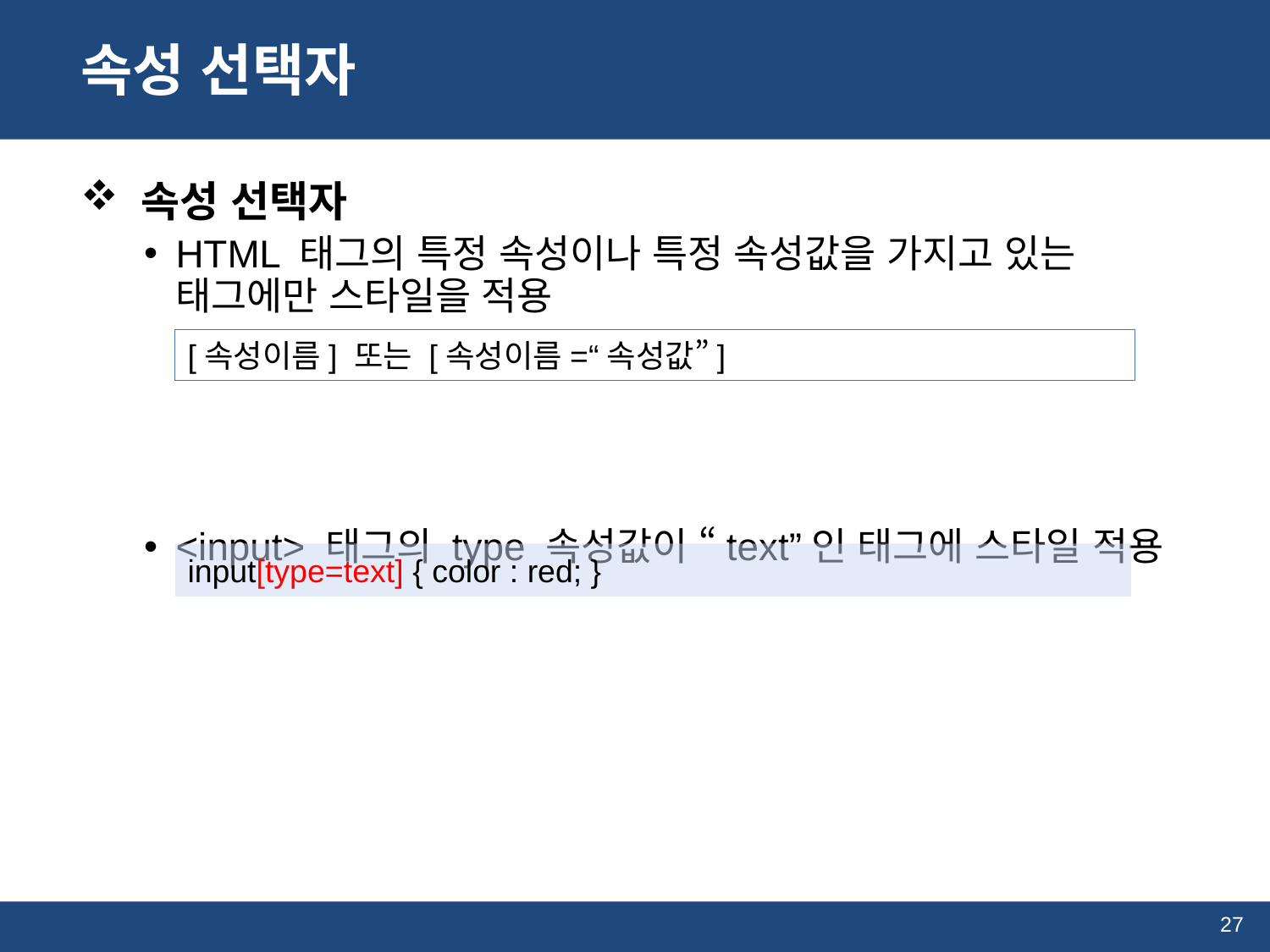

# 속성 선택자
 속성 선택자
HTML 태그의 특정 속성이나 특정 속성값을 가지고 있는 태그에만 스타일을 적용

<input> 태그의 type 속성값이 “text”인 태그에 스타일 적용

[속성이름] 또는 [속성이름=“속성값”]
input[type=text] { color : red; }
27